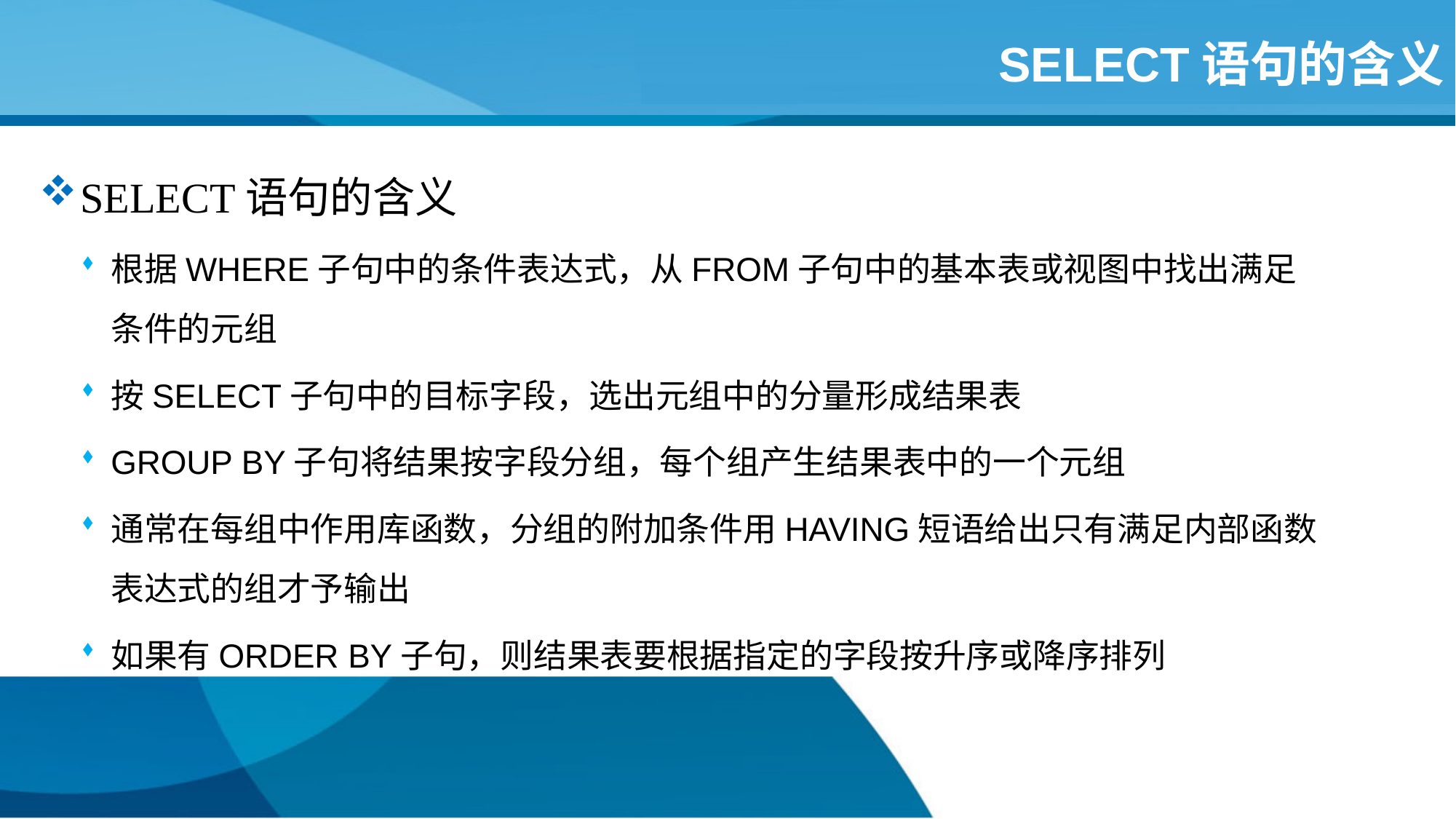

# SELECT语句的含义
SELECT语句的含义
根据WHERE子句中的条件表达式，从FROM子句中的基本表或视图中找出满足条件的元组
按SELECT子句中的目标字段，选出元组中的分量形成结果表
GROUP BY子句将结果按字段分组，每个组产生结果表中的一个元组
通常在每组中作用库函数，分组的附加条件用HAVING短语给出只有满足内部函数表达式的组才予输出
如果有ORDER BY子句，则结果表要根据指定的字段按升序或降序排列